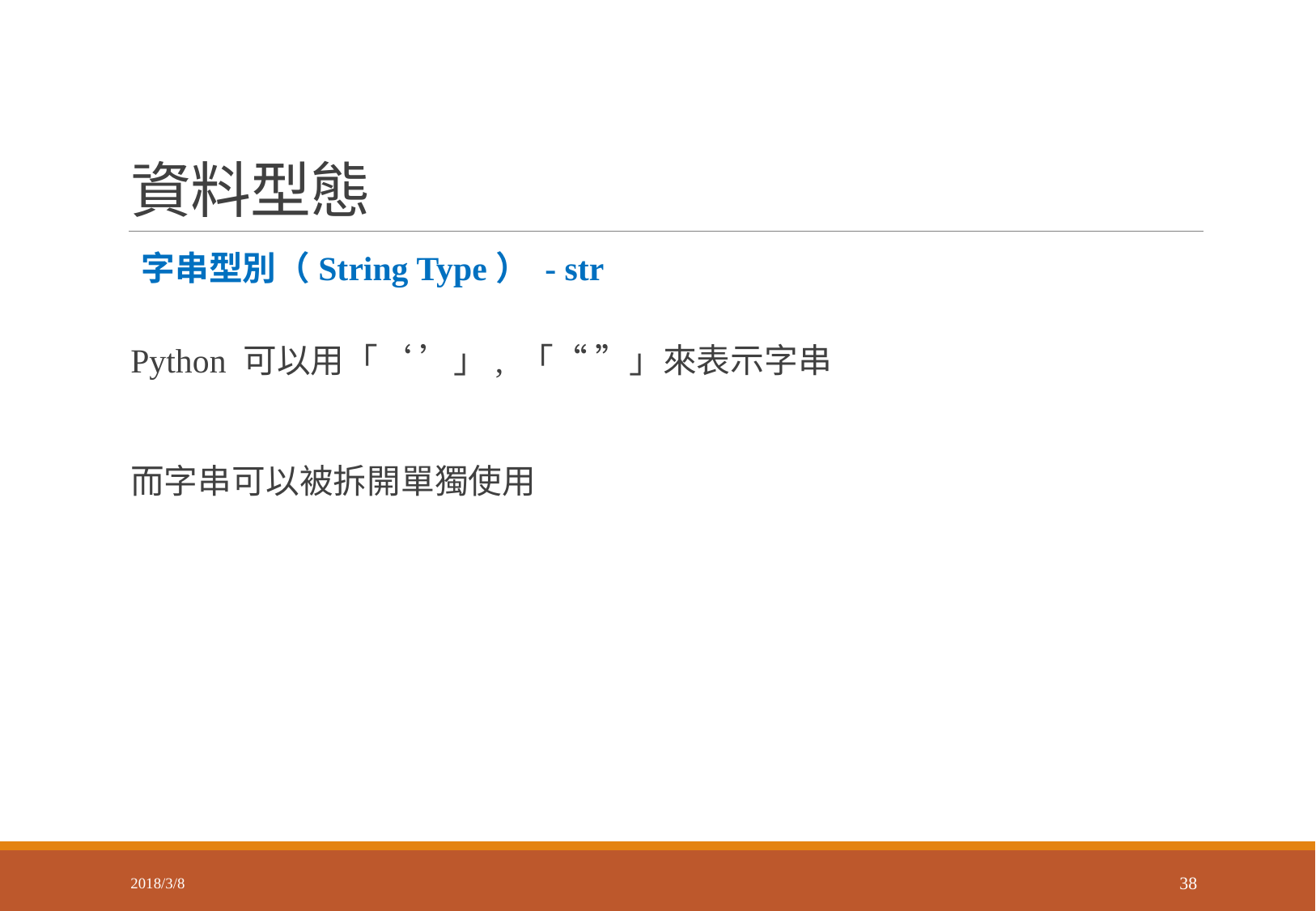

# 資料型態
  字串型別（String Type） - str
Python 可以用「‘ ’」, 「“ ”」來表示字串

而字串可以被拆開單獨使用

2018/3/8
38